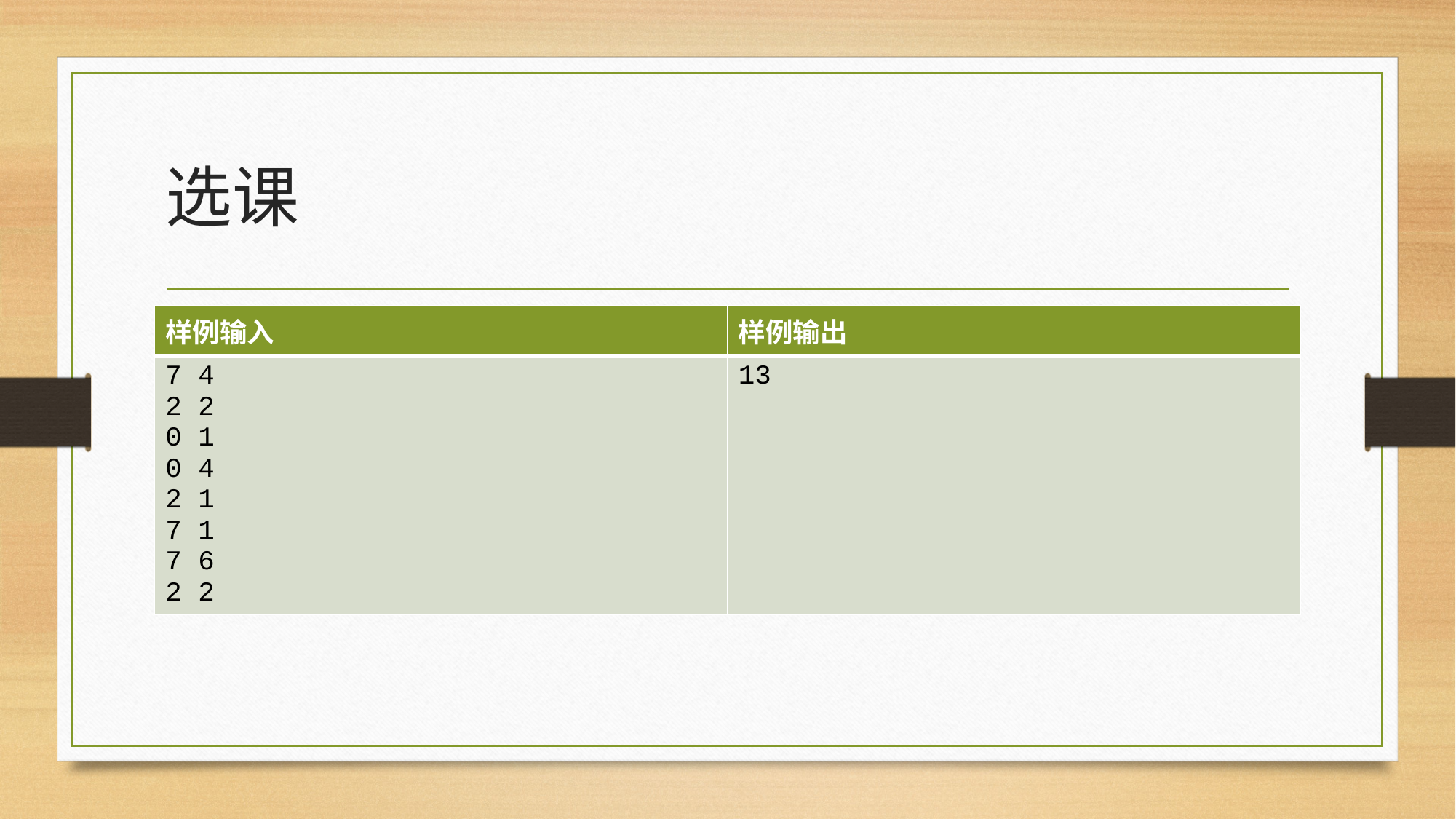

# 选课
| 样例输入 | 样例输出 |
| --- | --- |
| 7 4 2 2 0 1 0 4 2 1 7 1 7 6 2 2 | 13 |